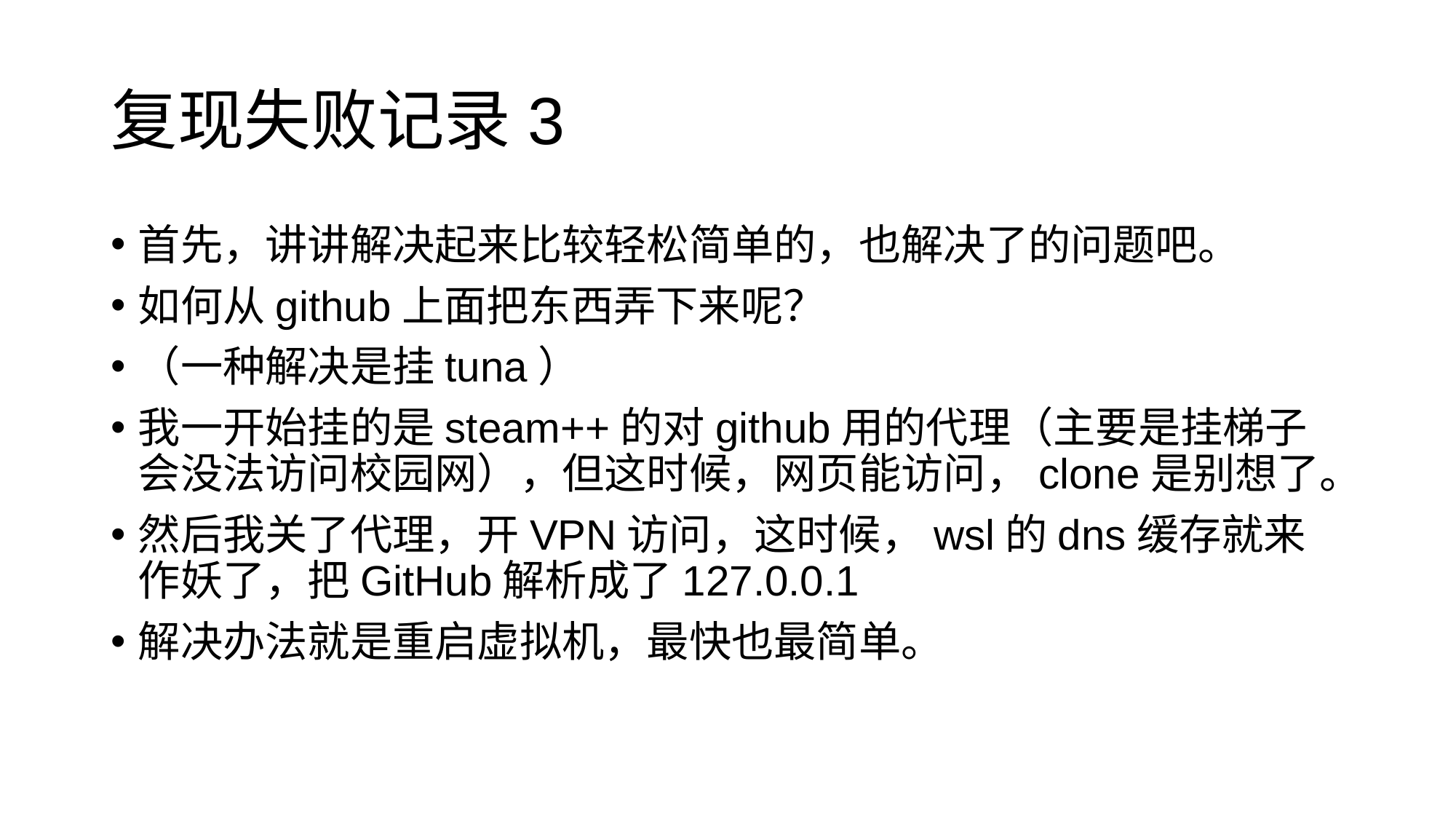

# 复现失败记录3
首先，讲讲解决起来比较轻松简单的，也解决了的问题吧。
如何从github上面把东西弄下来呢？
（一种解决是挂tuna）
我一开始挂的是steam++的对github用的代理（主要是挂梯子会没法访问校园网），但这时候，网页能访问，clone是别想了。
然后我关了代理，开VPN访问，这时候，wsl的dns缓存就来作妖了，把GitHub解析成了127.0.0.1
解决办法就是重启虚拟机，最快也最简单。